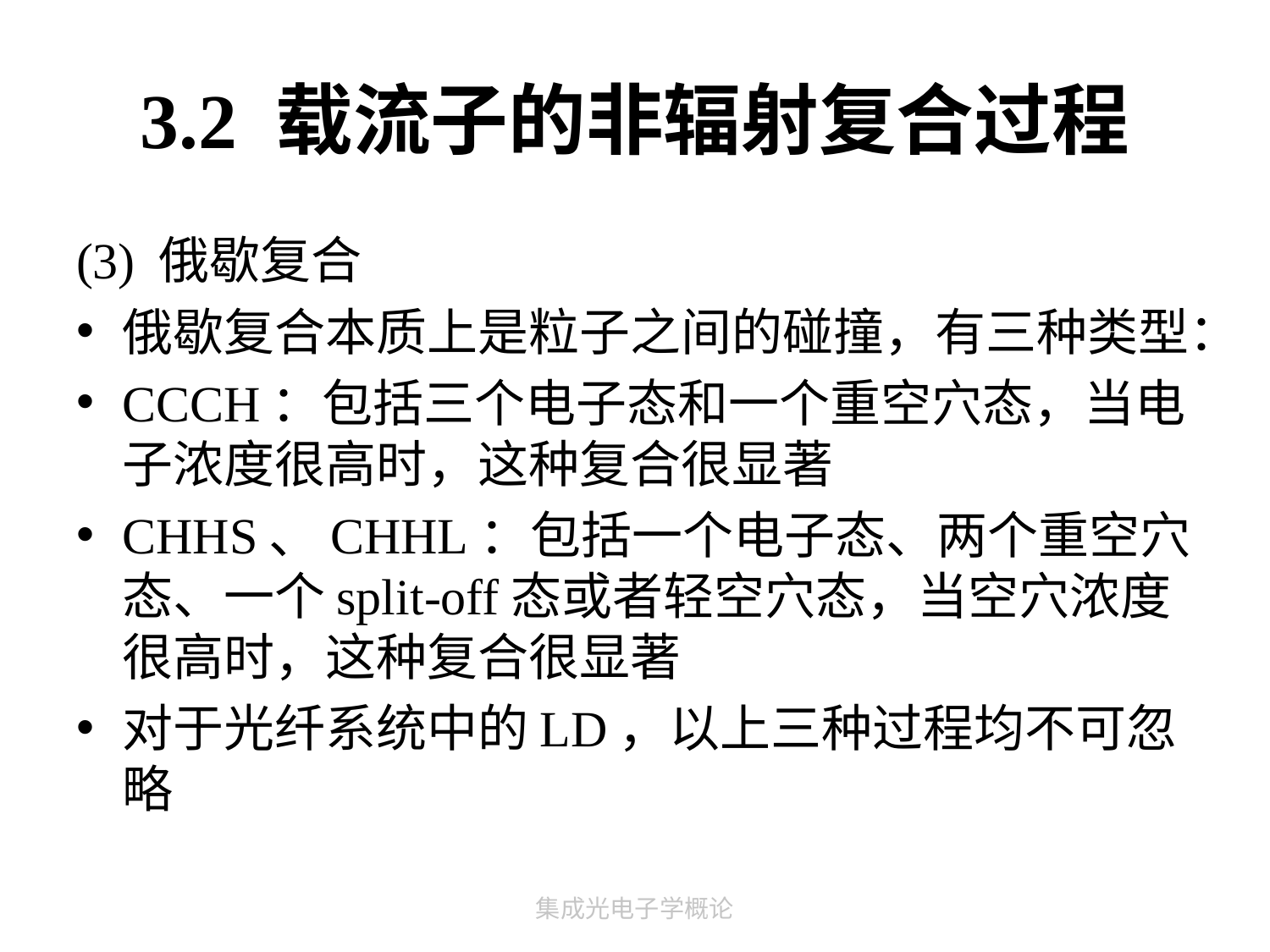

# 3.2 载流子的非辐射复合过程
(3) 俄歇复合
俄歇复合本质上是粒子之间的碰撞，有三种类型：
CCCH：包括三个电子态和一个重空穴态，当电子浓度很高时，这种复合很显著
CHHS、CHHL：包括一个电子态、两个重空穴态、一个split-off态或者轻空穴态，当空穴浓度很高时，这种复合很显著
对于光纤系统中的LD，以上三种过程均不可忽略
集成光电子学概论
11